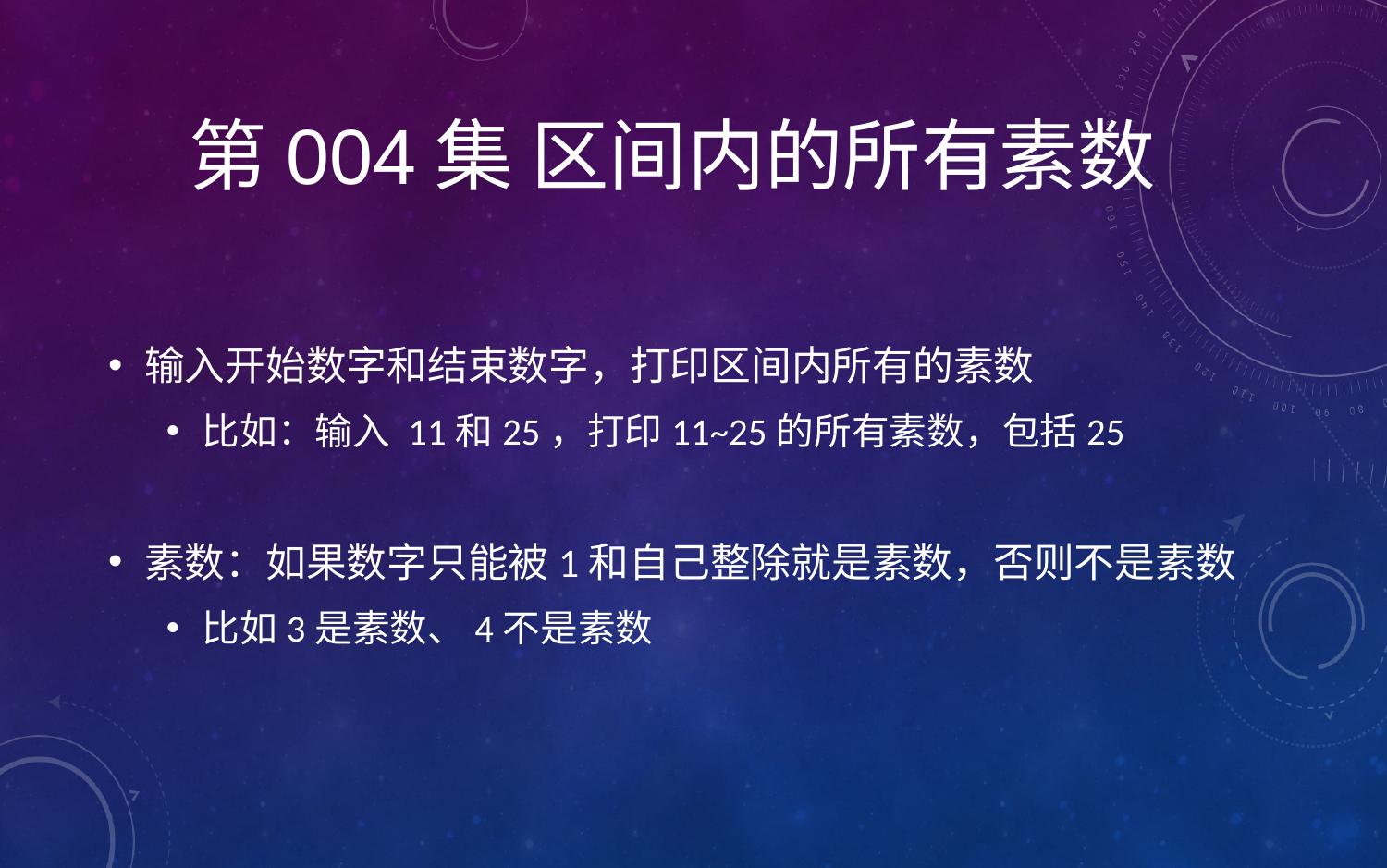

第004集 区间内的所有素数
输入开始数字和结束数字，打印区间内所有的素数
比如：输入 11和25，打印11~25的所有素数，包括25

素数：如果数字只能被1和自己整除就是素数，否则不是素数
比如3是素数、4不是素数